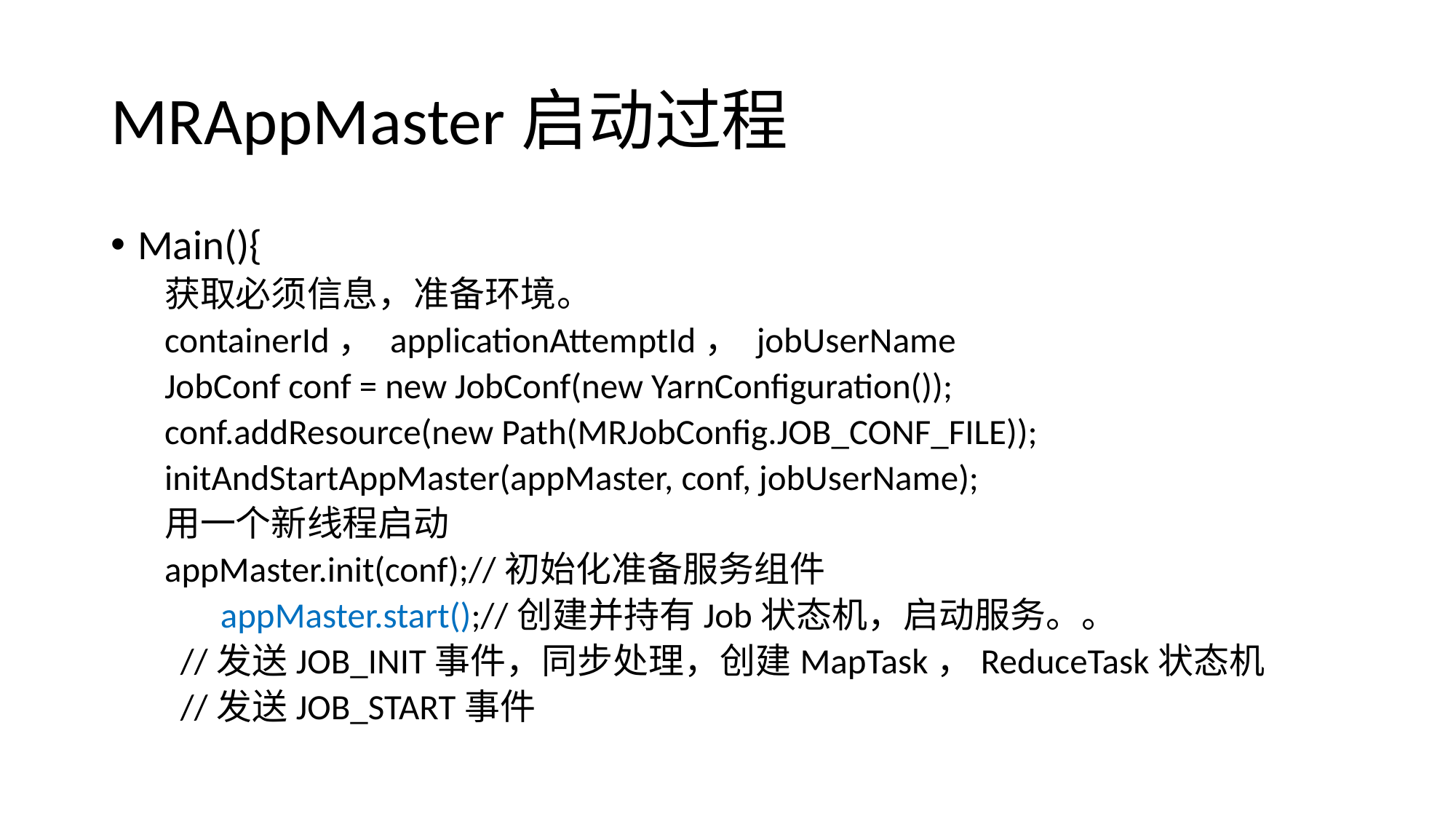

# MRAppMaster启动过程
Main(){
获取必须信息，准备环境。
containerId， applicationAttemptId， jobUserName
JobConf conf = new JobConf(new YarnConfiguration());
conf.addResource(new Path(MRJobConfig.JOB_CONF_FILE));
initAndStartAppMaster(appMaster, conf, jobUserName);
	用一个新线程启动
	appMaster.init(conf);//初始化准备服务组件
       appMaster.start();//创建并持有Job状态机，启动服务。。
	  //发送JOB_INIT事件，同步处理，创建MapTask，ReduceTask状态机
	  //发送JOB_START事件